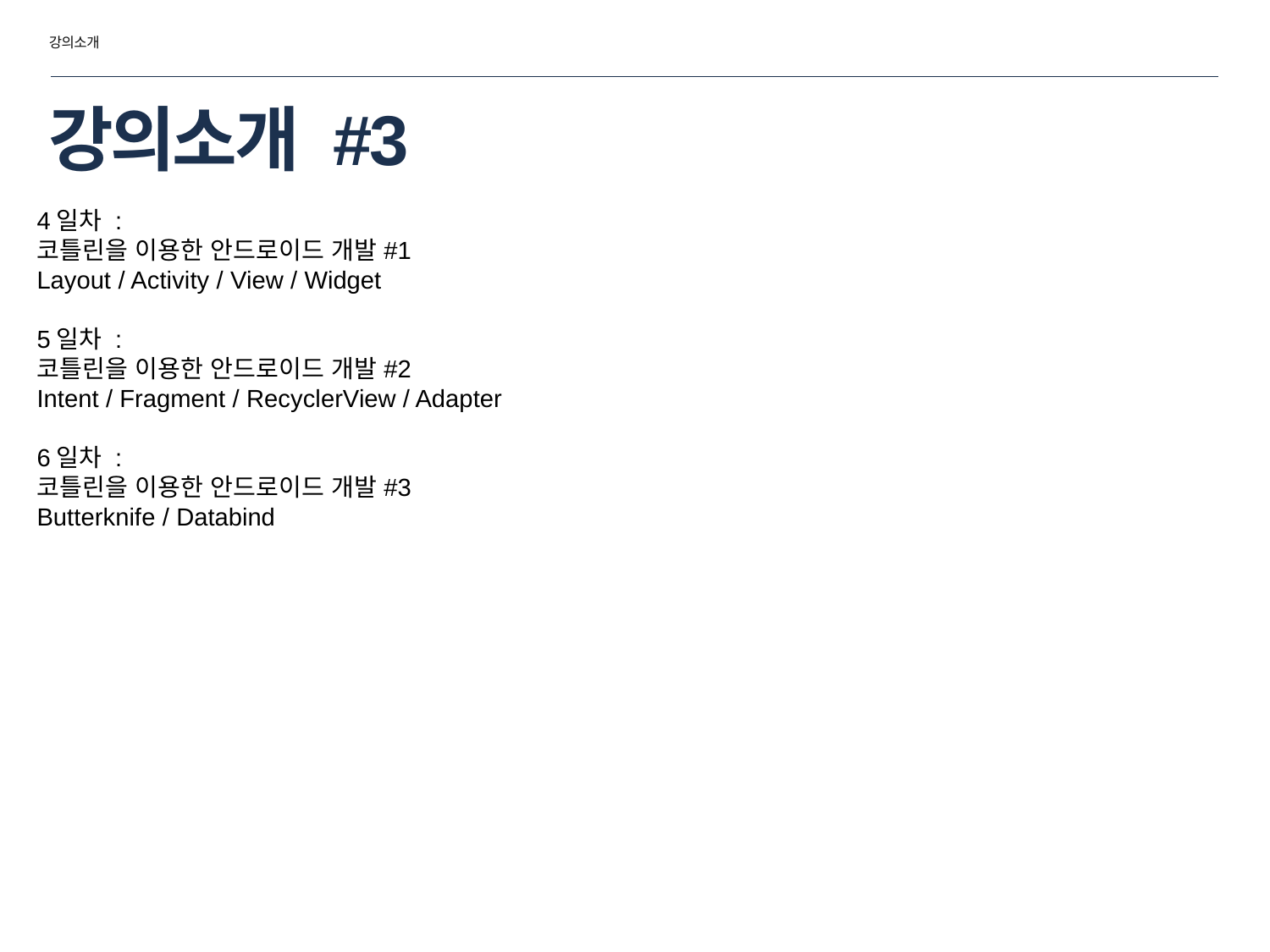

강의소개
# 강의소개 #3
4일차 :
코틀린을 이용한 안드로이드 개발#1
Layout / Activity / View / Widget

5일차 :
코틀린을 이용한 안드로이드 개발#2
Intent / Fragment / RecyclerView / Adapter
6일차 :
코틀린을 이용한 안드로이드 개발#3
Butterknife / Databind